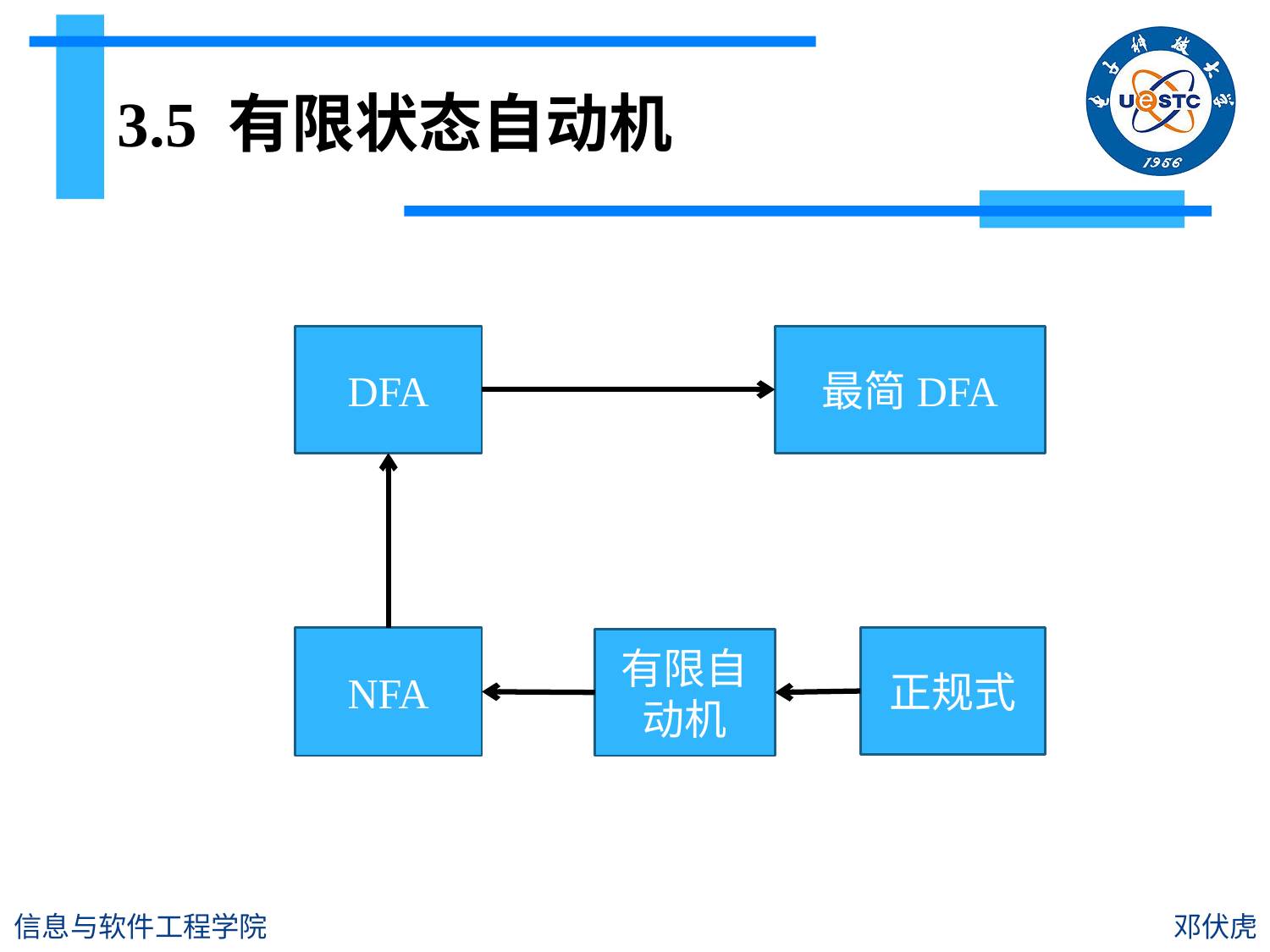

# 3.5 有限状态自动机
DFA
最简DFA
NFA
正规式
有限自动机
68
信息与软件工程学院
邓伏虎